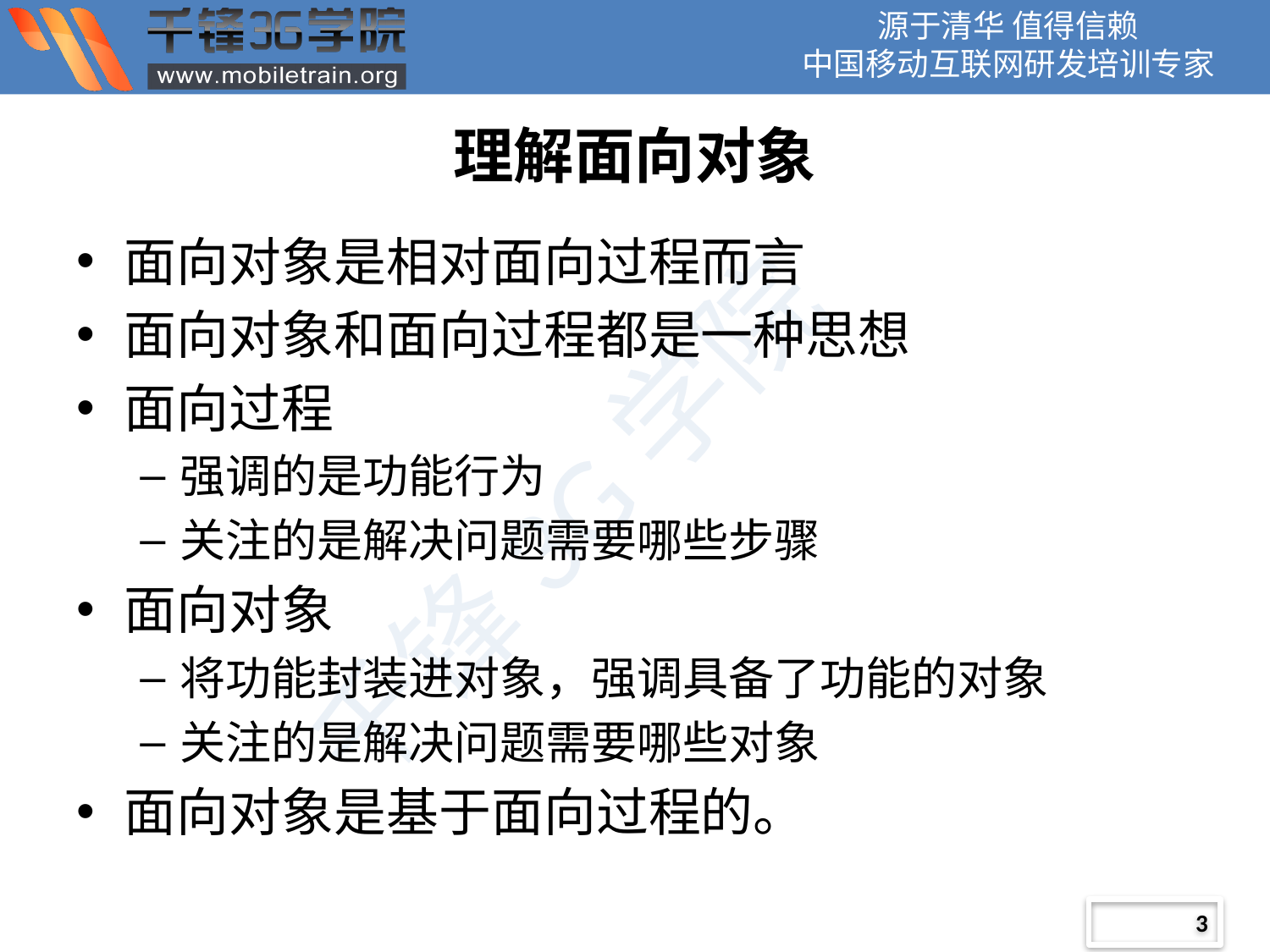

# 理解面向对象
面向对象是相对面向过程而言
面向对象和面向过程都是一种思想
面向过程
强调的是功能行为
关注的是解决问题需要哪些步骤
面向对象
将功能封装进对象，强调具备了功能的对象
关注的是解决问题需要哪些对象
面向对象是基于面向过程的。